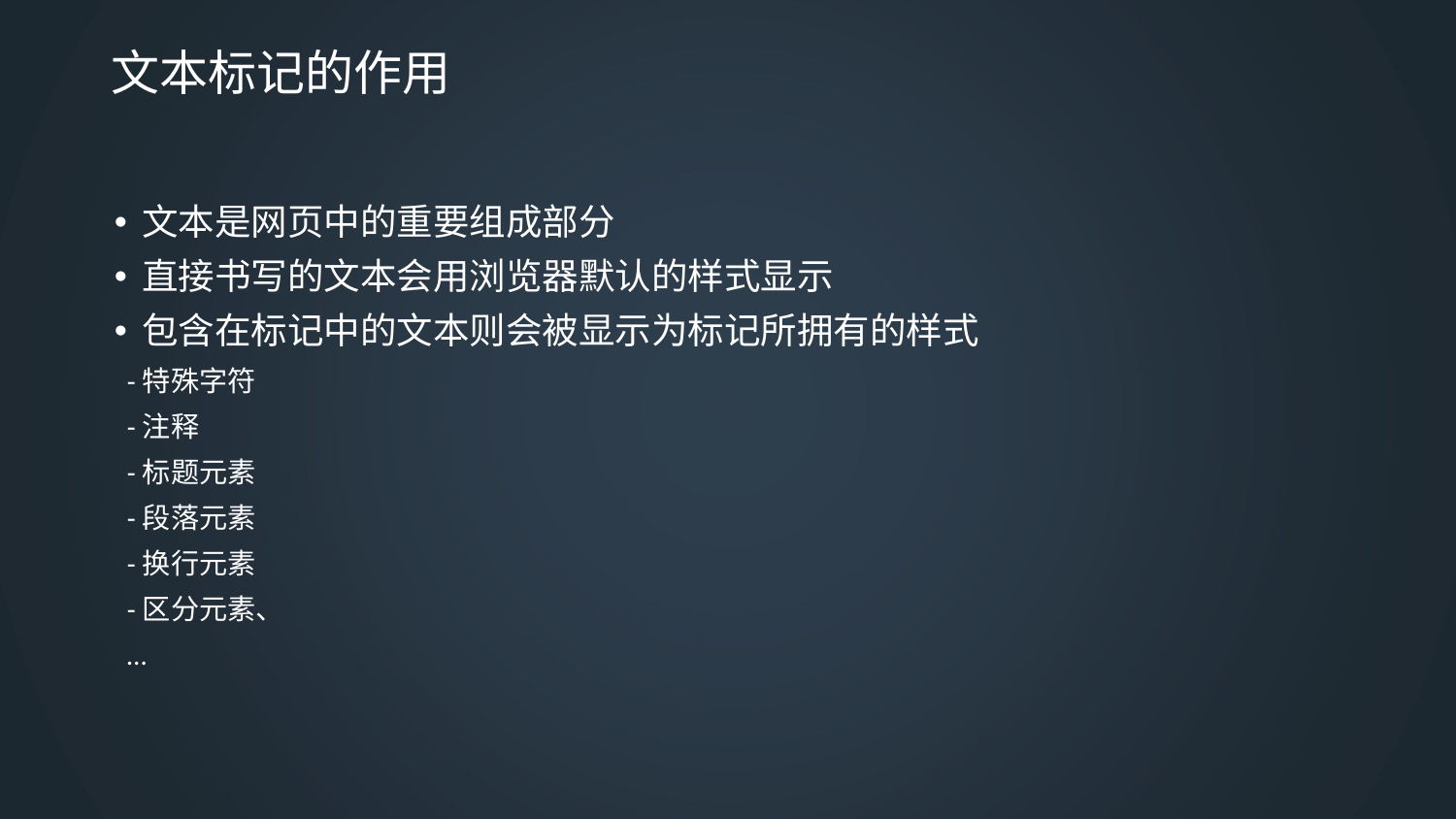

# 文本标记的作用
文本是网页中的重要组成部分
直接书写的文本会用浏览器默认的样式显示
包含在标记中的文本则会被显示为标记所拥有的样式
  -特殊字符
  -注释
  -标题元素
  -段落元素
  -换行元素
  -区分元素、
  …